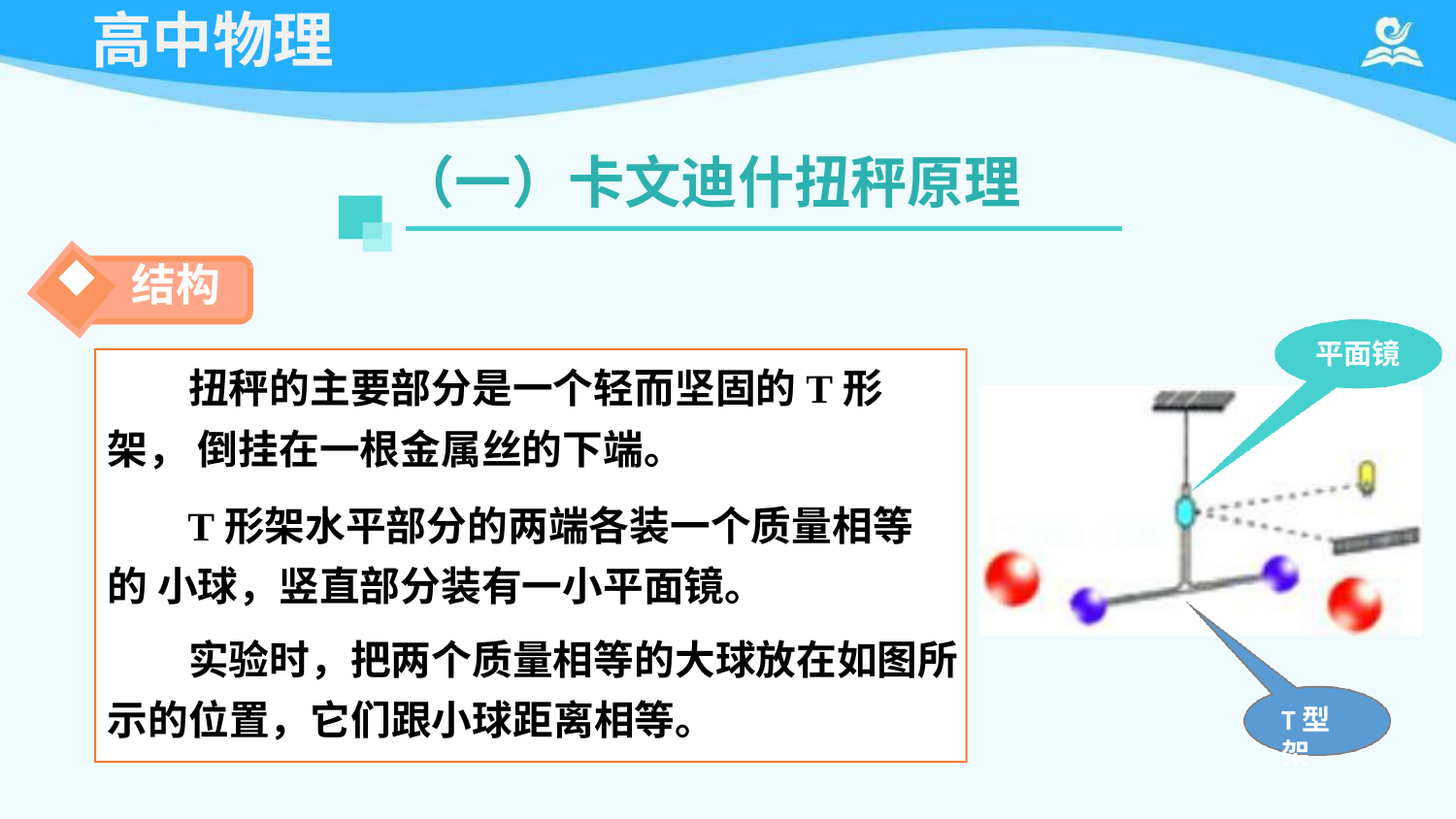

# 高中物理
（一）卡文迪什扭秤原理
结构

平面镜

扭秤的主要部分是一个轻而坚固的T形架， 倒挂在一根金属丝的下端。
T形架水平部分的两端各装一个质量相等的 小球，竖直部分装有一小平面镜。
实验时，把两个质量相等的大球放在如图所 示的位置，它们跟小球距离相等。

T型架